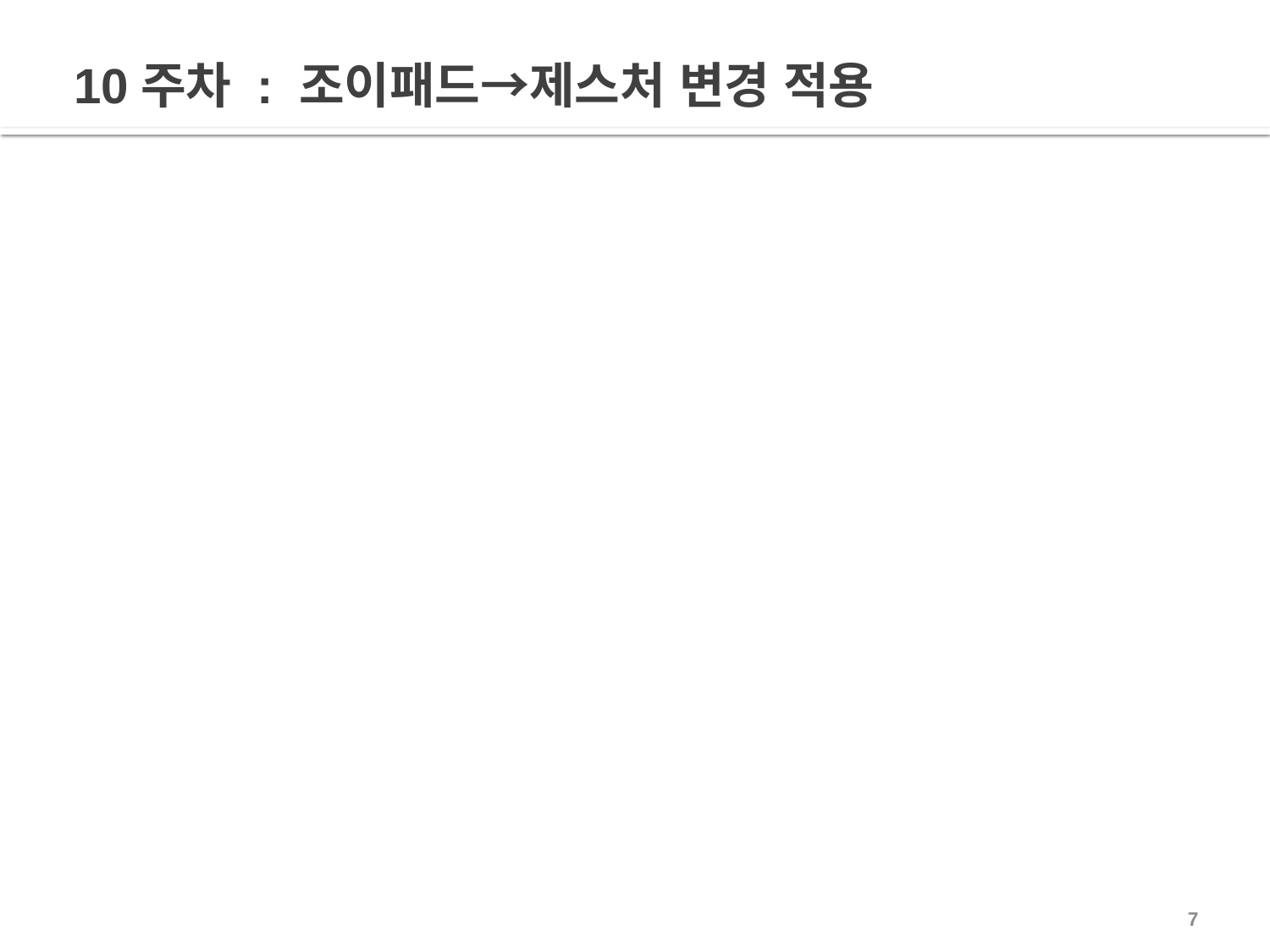

# 10주차 : 조이패드→제스처 변경 적용
7